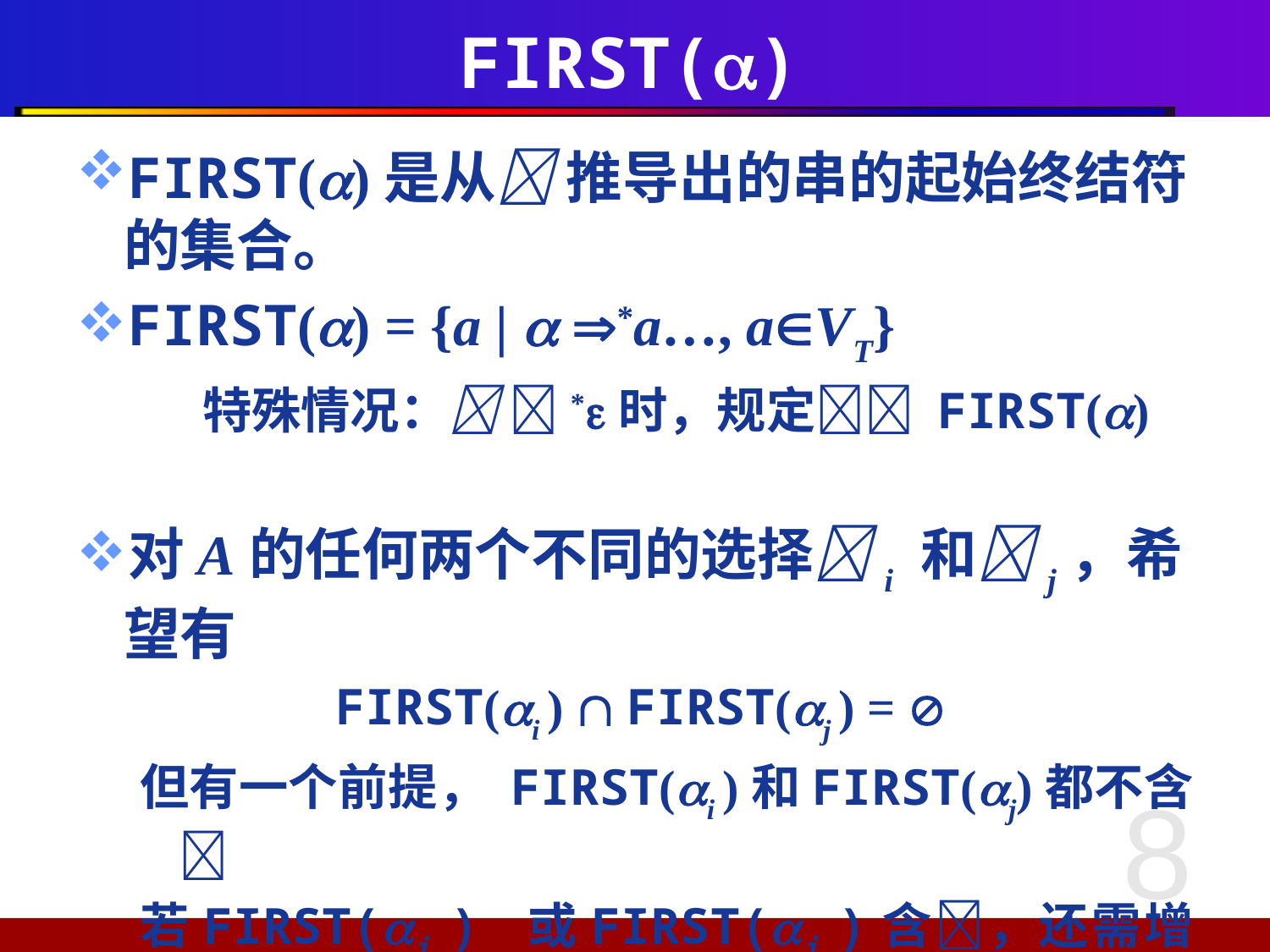

# FIRST(α)
FIRST(α)是从α 推导出的串的起始终结符的集合。
FIRST(α) = {a | α ⇒*a…, a∈VT}
	 特殊情况：α ⇒*ε时，规定ε∈ FIRST(α)

对A的任何两个不同的选择αi 和αj，希望有
		 FIRST(αi ) ∩ FIRST(αj ) = ∅
但有一个前提， FIRST(αi )和FIRST(αj)都不含ε
若FIRST(αi ) 或FIRST(αj )含ε，还需增加条件

8
11